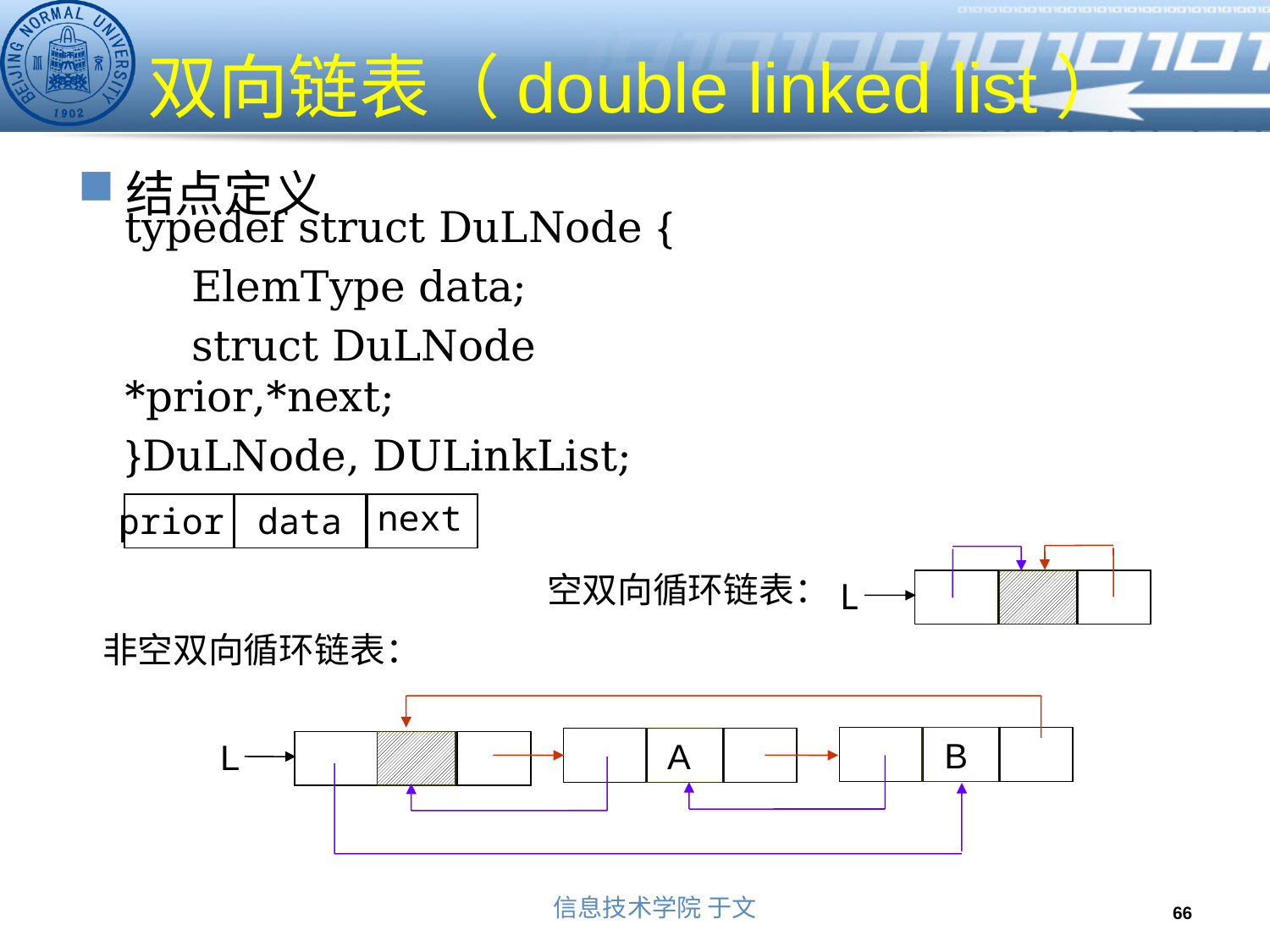

# 双向链表（double linked list）
结点定义

typedef struct DuLNode {
     ElemType data;
     struct DuLNode *prior,*next;
}DuLNode, DULinkList;
next
data
prior

空双向循环链表：
L

非空双向循环链表：

B

A

L

66